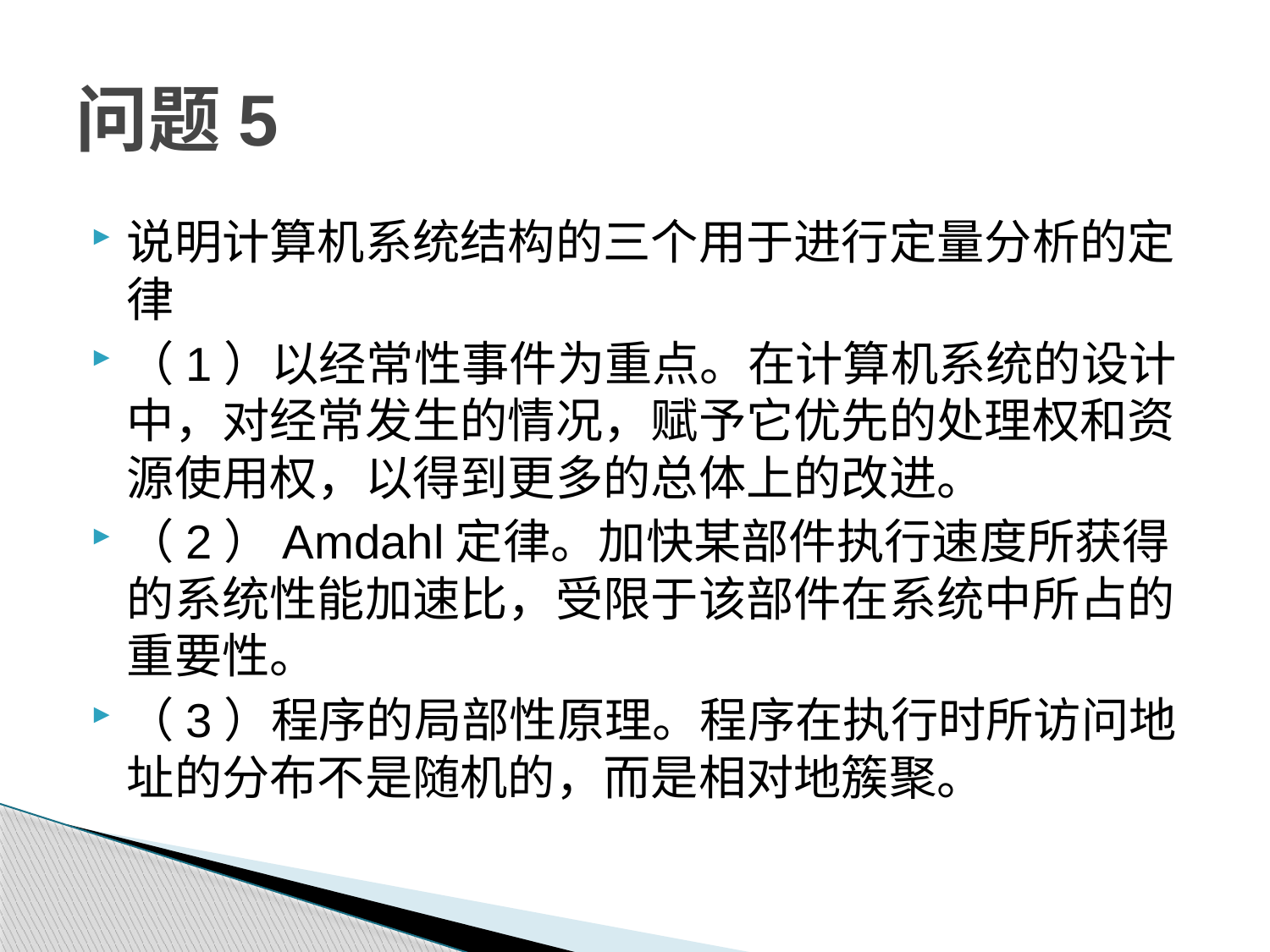

# 问题5
说明计算机系统结构的三个用于进行定量分析的定律
（1）以经常性事件为重点。在计算机系统的设计中，对经常发生的情况，赋予它优先的处理权和资源使用权，以得到更多的总体上的改进。
（2）Amdahl定律。加快某部件执行速度所获得的系统性能加速比，受限于该部件在系统中所占的重要性。
（3）程序的局部性原理。程序在执行时所访问地址的分布不是随机的，而是相对地簇聚。